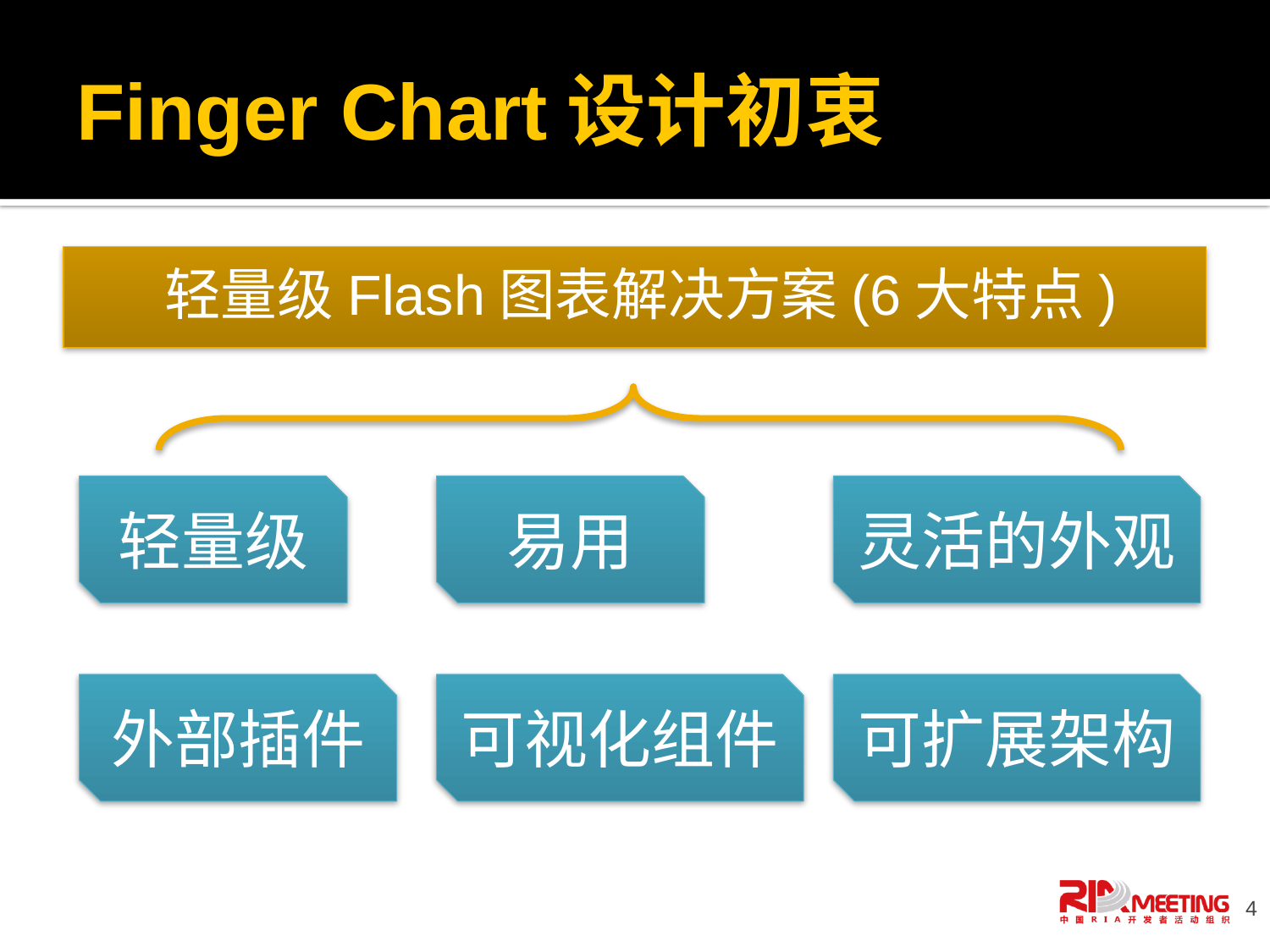

# Finger Chart设计初衷
轻量级Flash图表解决方案(6大特点)
轻量级
易用
灵活的外观
外部插件
可视化组件
可扩展架构
4